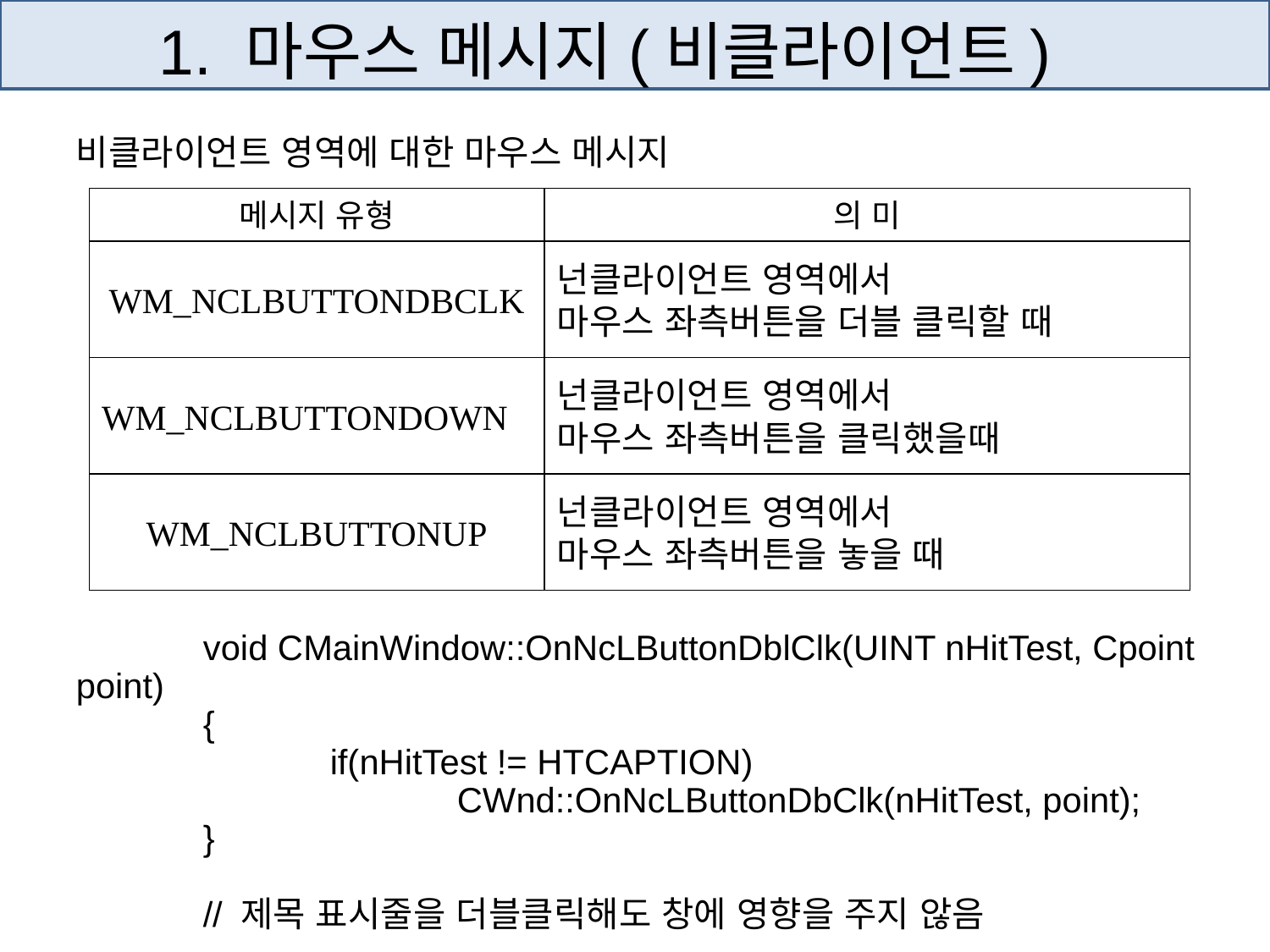

# 1. 마우스 메시지(비클라이언트)
비클라이언트 영역에 대한 마우스 메시지

	void CMainWindow::OnNcLButtonDblClk(UINT nHitTest, Cpoint point)
	{
		if(nHitTest != HTCAPTION)
			CWnd::OnNcLButtonDbClk(nHitTest, point);
	}

	// 제목 표시줄을 더블클릭해도 창에 영향을 주지 않음
메시지 유형
의 미
WM_NCLBUTTONDBCLK
넌클라이언트 영역에서
마우스 좌측버튼을 더블 클릭할 때
WM_NCLBUTTONDOWN
넌클라이언트 영역에서
마우스 좌측버튼을 클릭했을때
WM_NCLBUTTONUP
넌클라이언트 영역에서
마우스 좌측버튼을 놓을 때